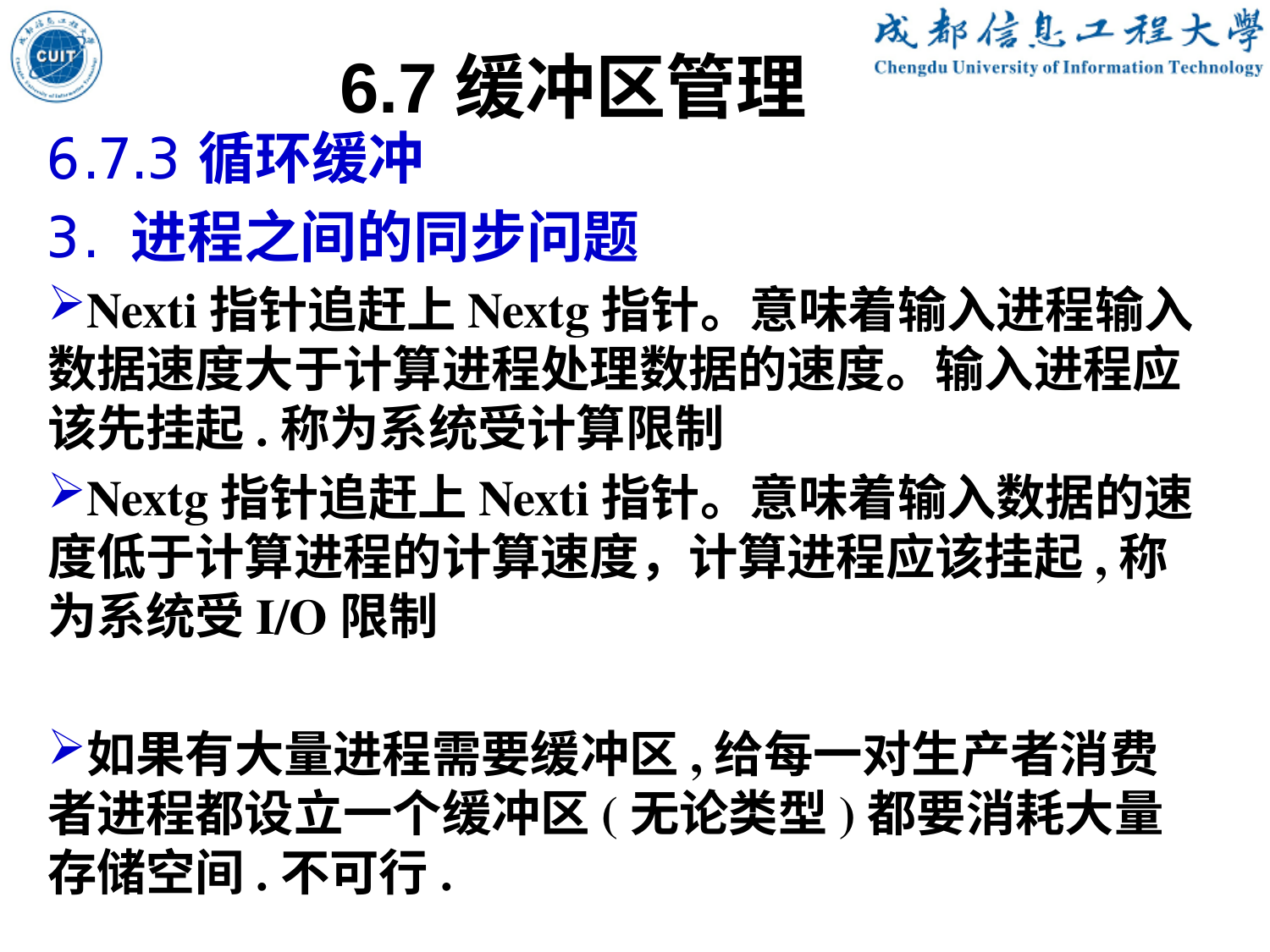

6.7缓冲区管理
6.7.3循环缓冲
3. 进程之间的同步问题
Nexti指针追赶上Nextg指针。意味着输入进程输入数据速度大于计算进程处理数据的速度。输入进程应该先挂起.称为系统受计算限制
Nextg指针追赶上Nexti指针。意味着输入数据的速度低于计算进程的计算速度，计算进程应该挂起,称为系统受I/O限制

如果有大量进程需要缓冲区,给每一对生产者消费者进程都设立一个缓冲区(无论类型)都要消耗大量存储空间.不可行.